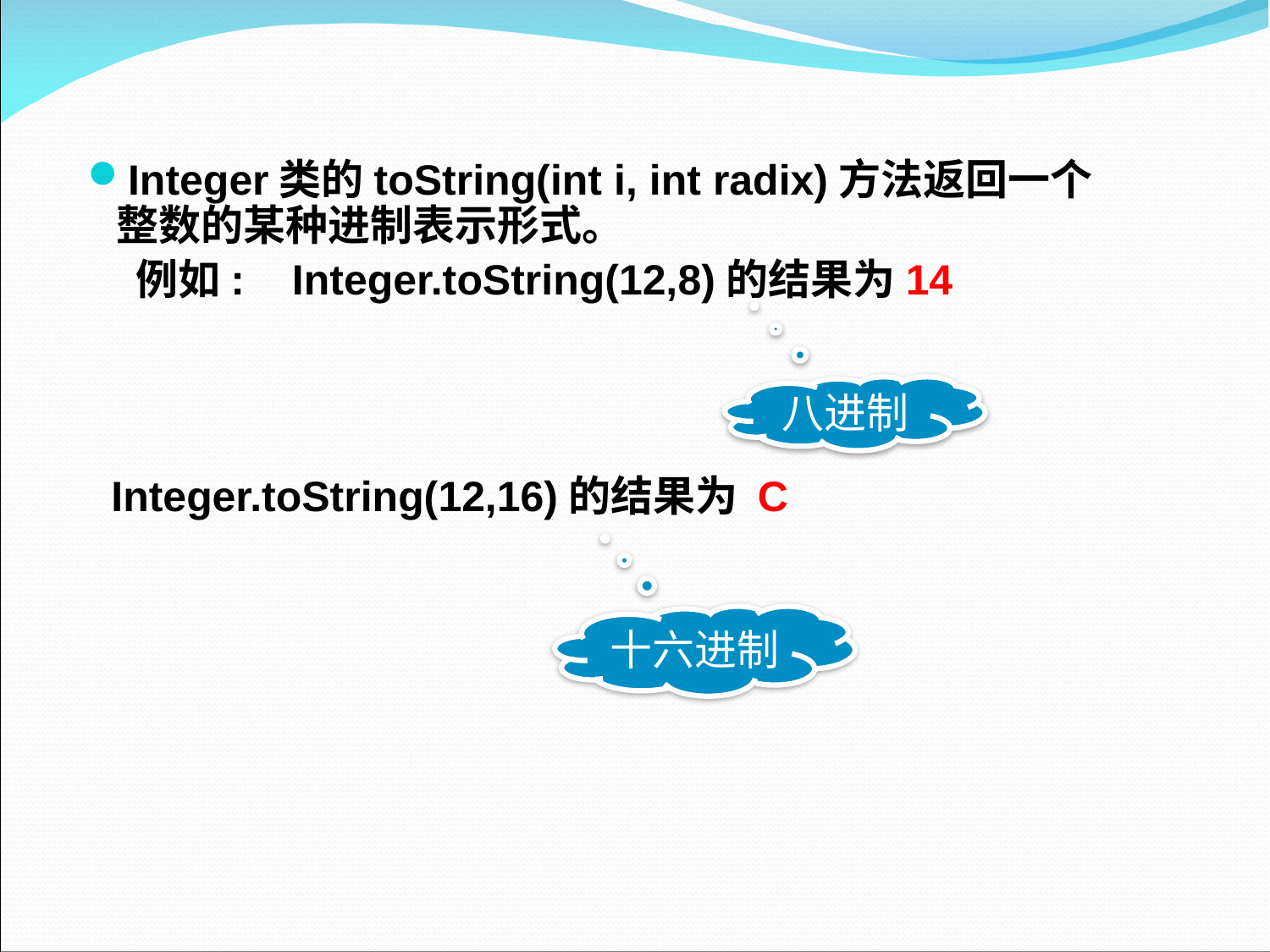

Integer类的toString(int i, int radix)方法返回一个整数的某种进制表示形式。
    例如:    Integer.toString(12,8)的结果为14

  Integer.toString(12,16)的结果为 C

八进制
十六进制